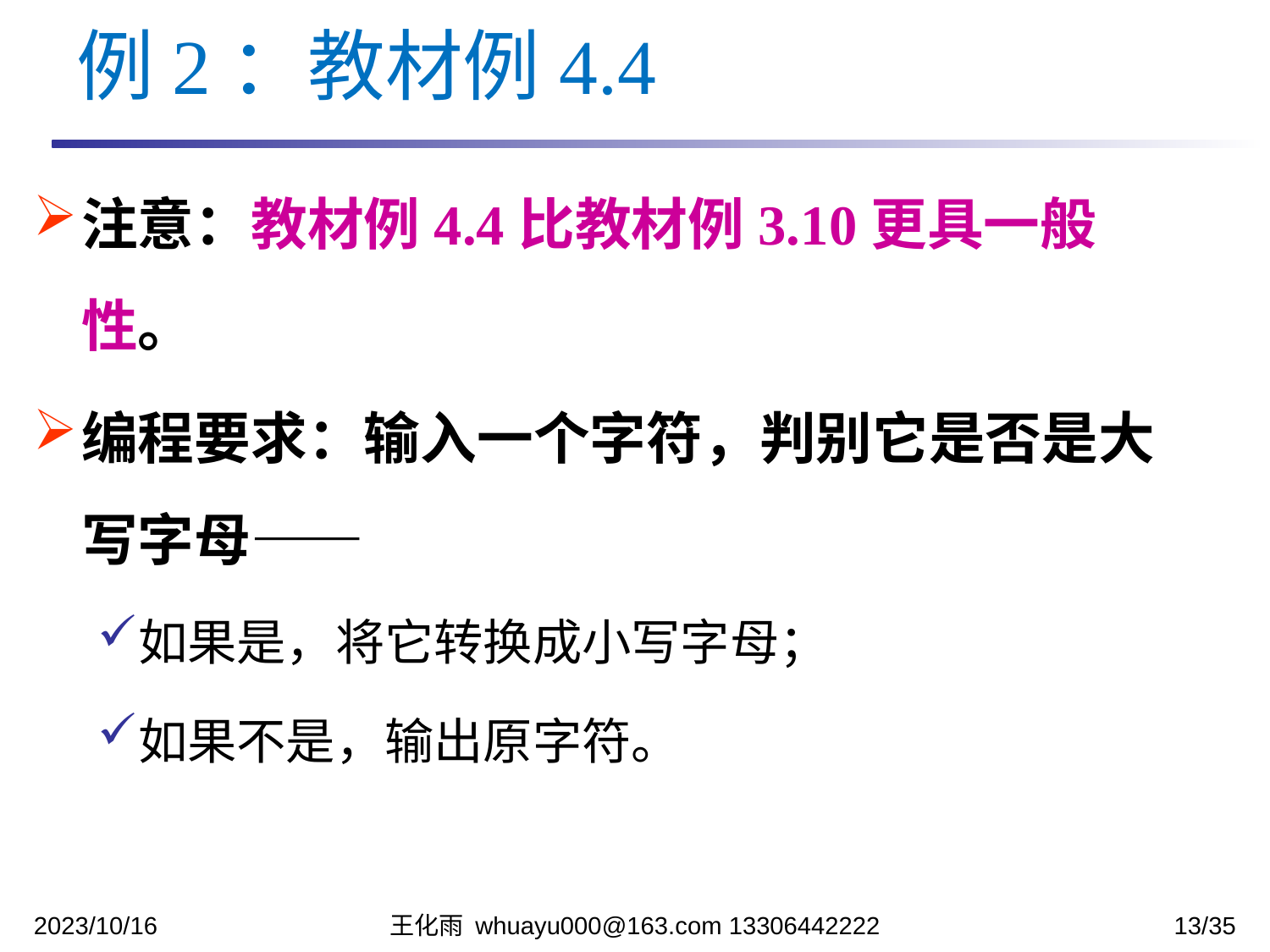

例2：教材例4.4
注意：教材例4.4比教材例3.10更具一般性。
编程要求：输入一个字符，判别它是否是大写字母——
如果是，将它转换成小写字母；
如果不是，输出原字符。

2023/10/16
王化雨 whuayu000@163.com 13306442222
13/35